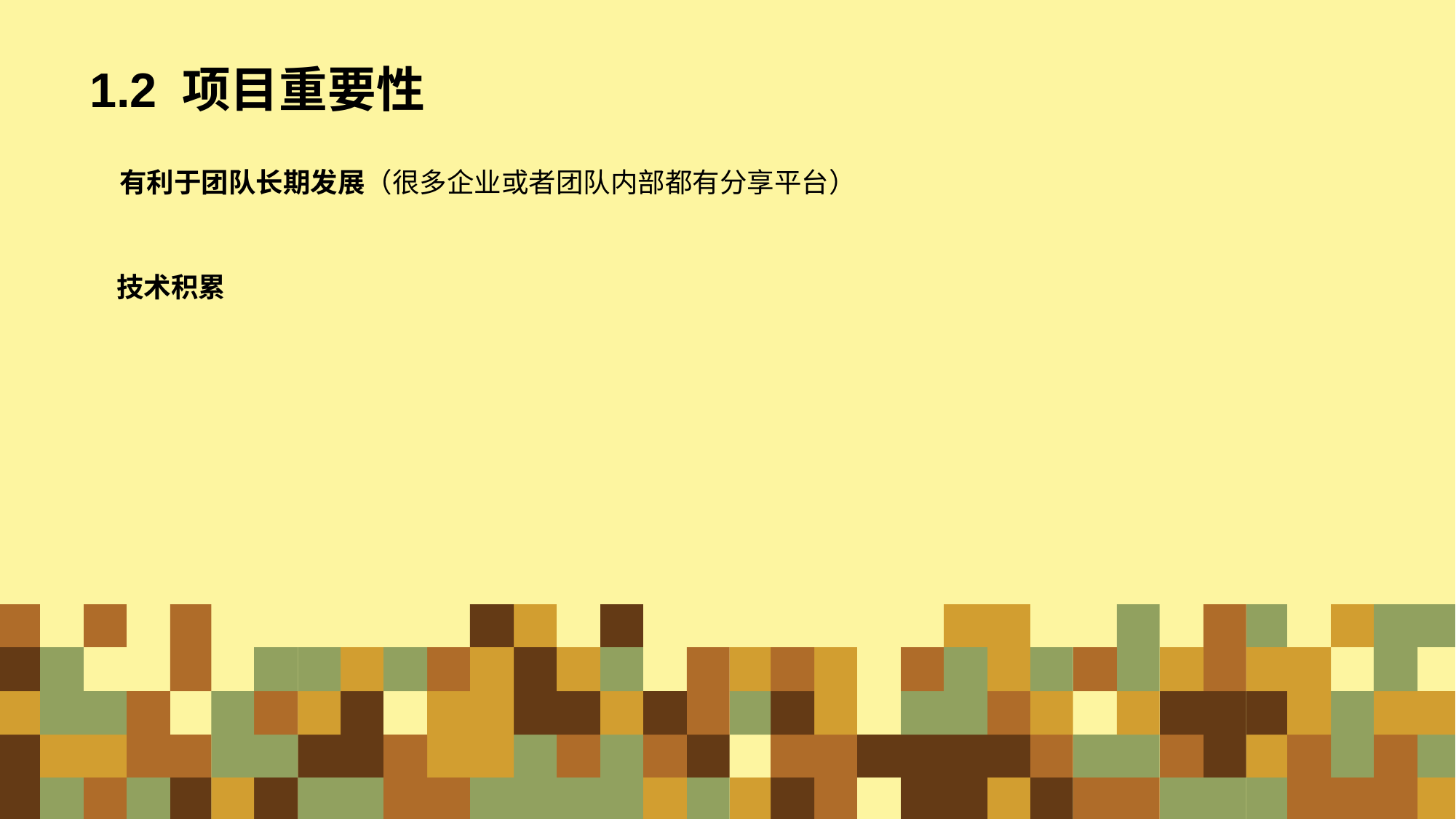

1.2 项目重要性
有利于团队长期发展（很多企业或者团队内部都有分享平台）
技术积累